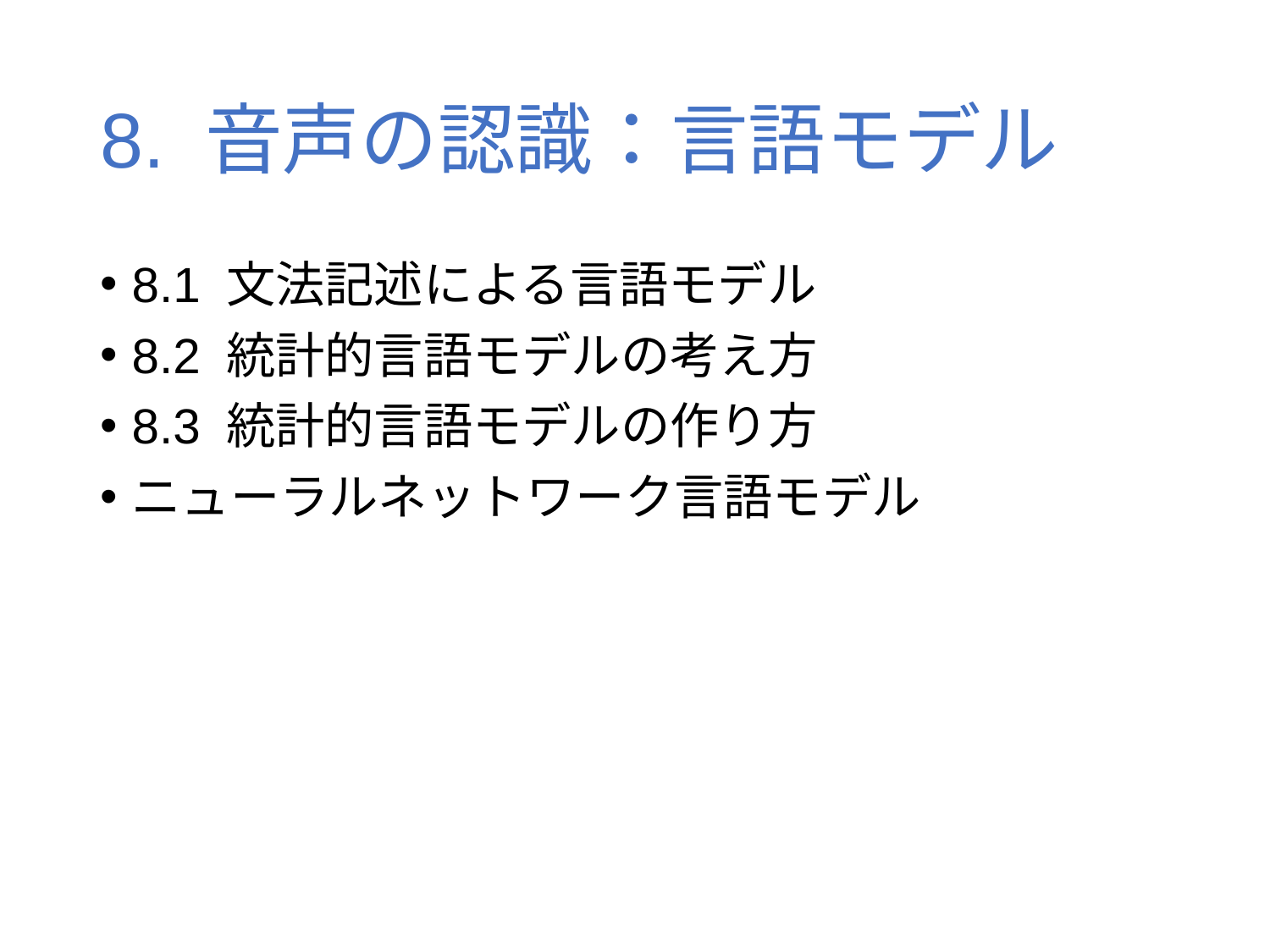

# 8. 音声の認識：言語モデル
8.1 文法記述による言語モデル
8.2 統計的言語モデルの考え方
8.3 統計的言語モデルの作り方
ニューラルネットワーク言語モデル